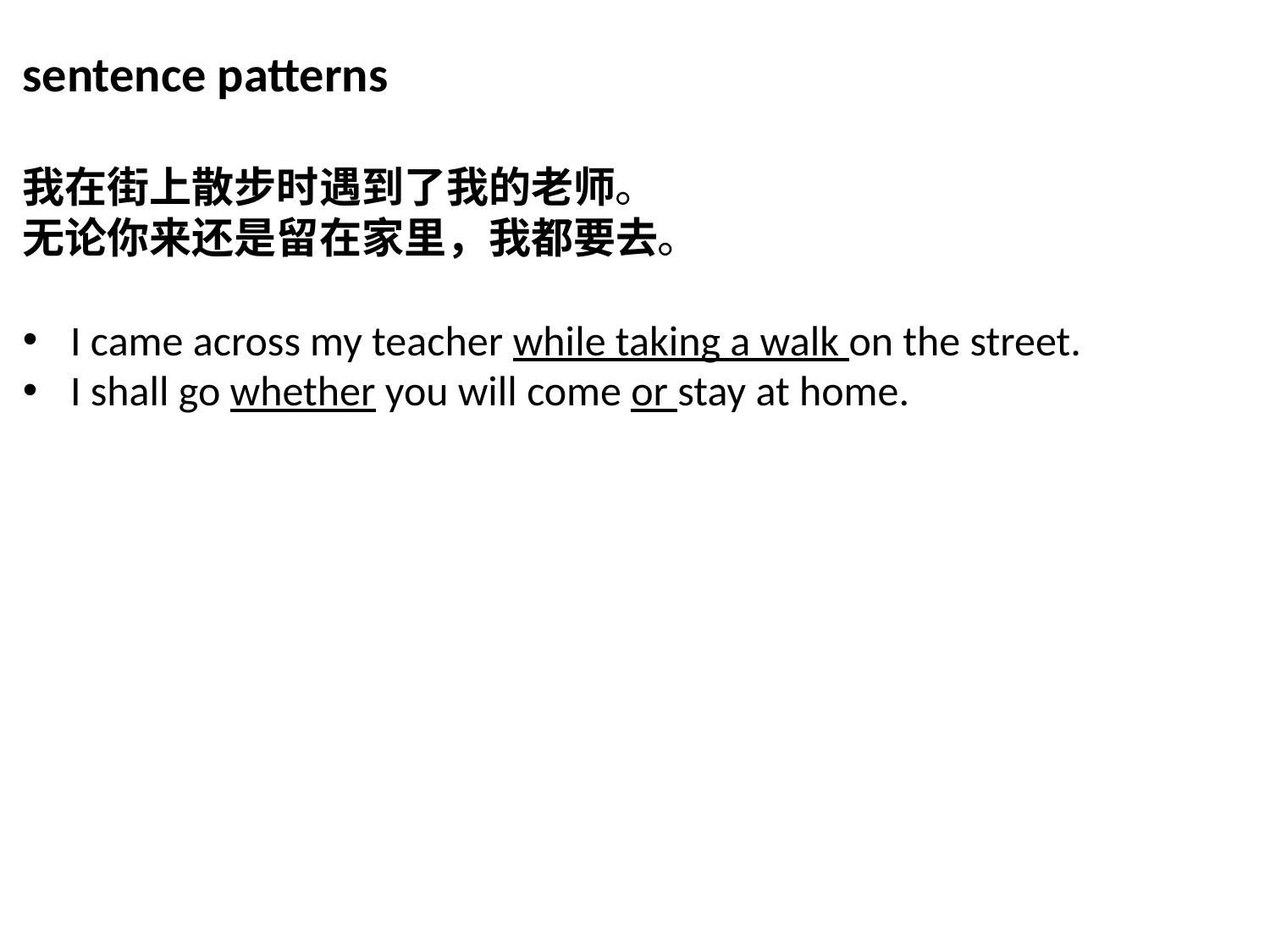

sentence patterns

我在街上散步时遇到了我的老师。
无论你来还是留在家里，我都要去。

I came across my teacher while taking a walk on the street.
I shall go whether you will come or stay at home.